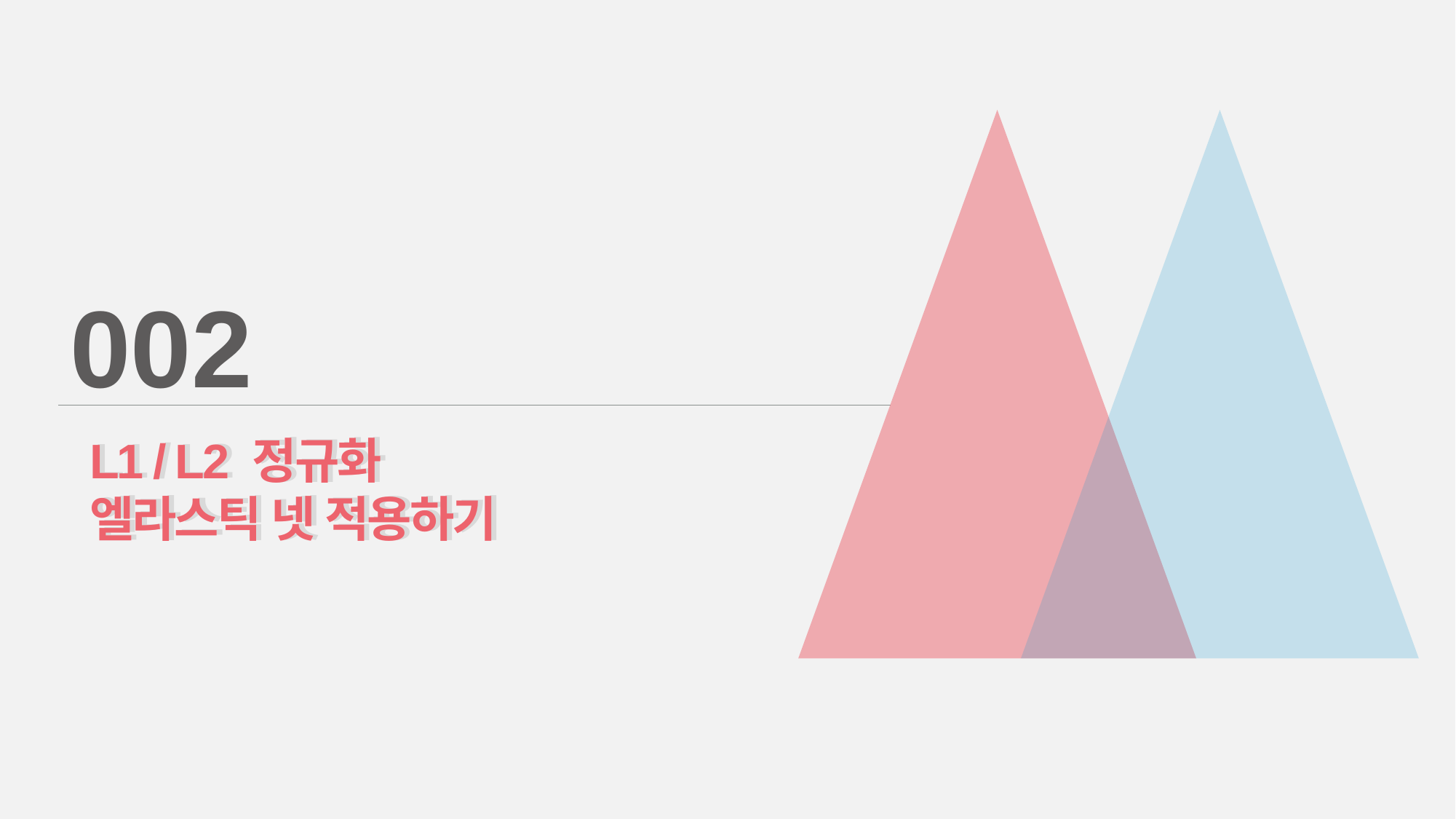

002
L1 / L2 정규화
엘라스틱 넷 적용하기
L1 / L2 정규화
엘라스틱 넷 적용하기